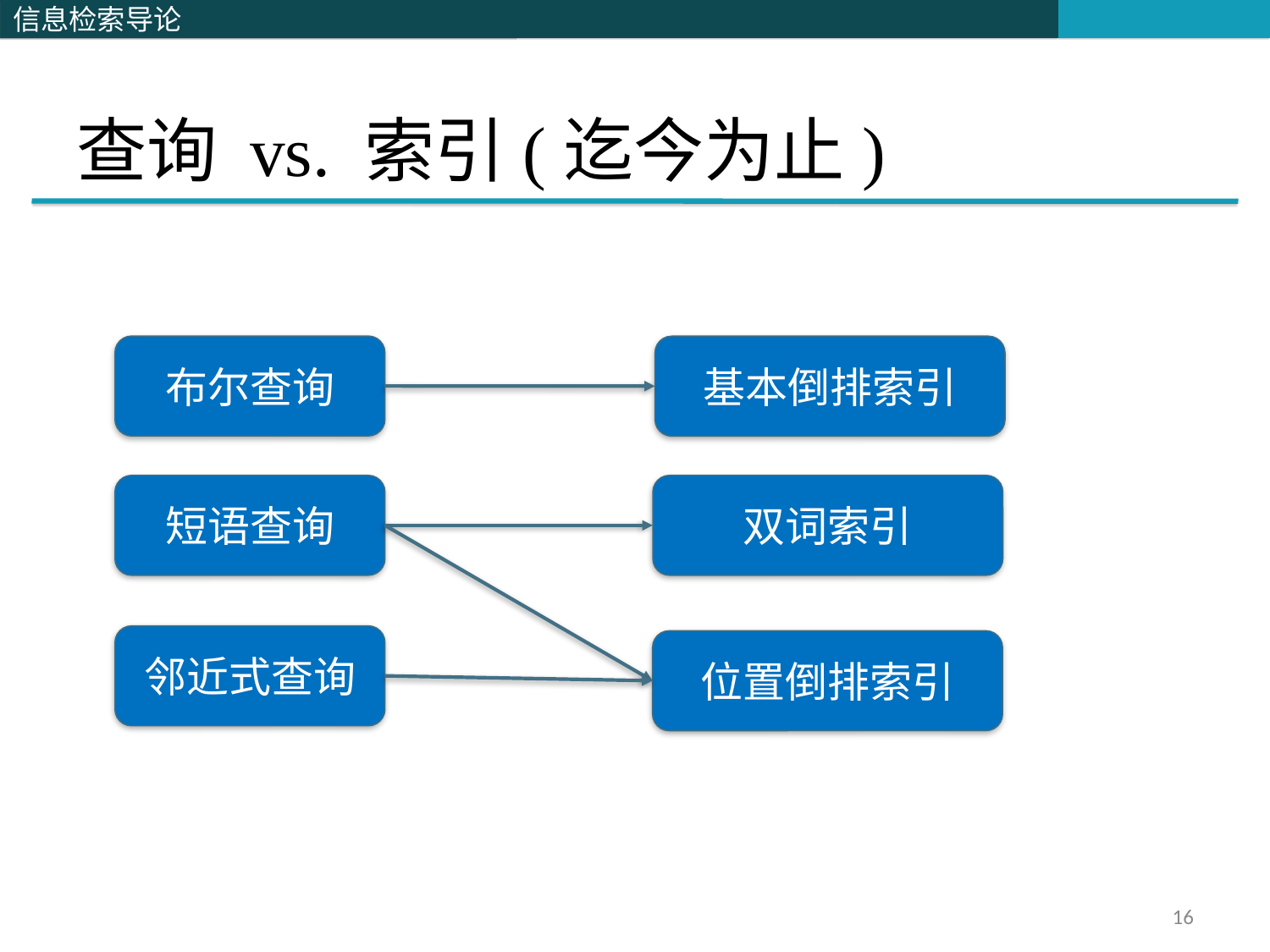

# 查询 vs. 索引(迄今为止)

布尔查询
基本倒排索引
短语查询
双词索引
邻近式查询
位置倒排索引
16